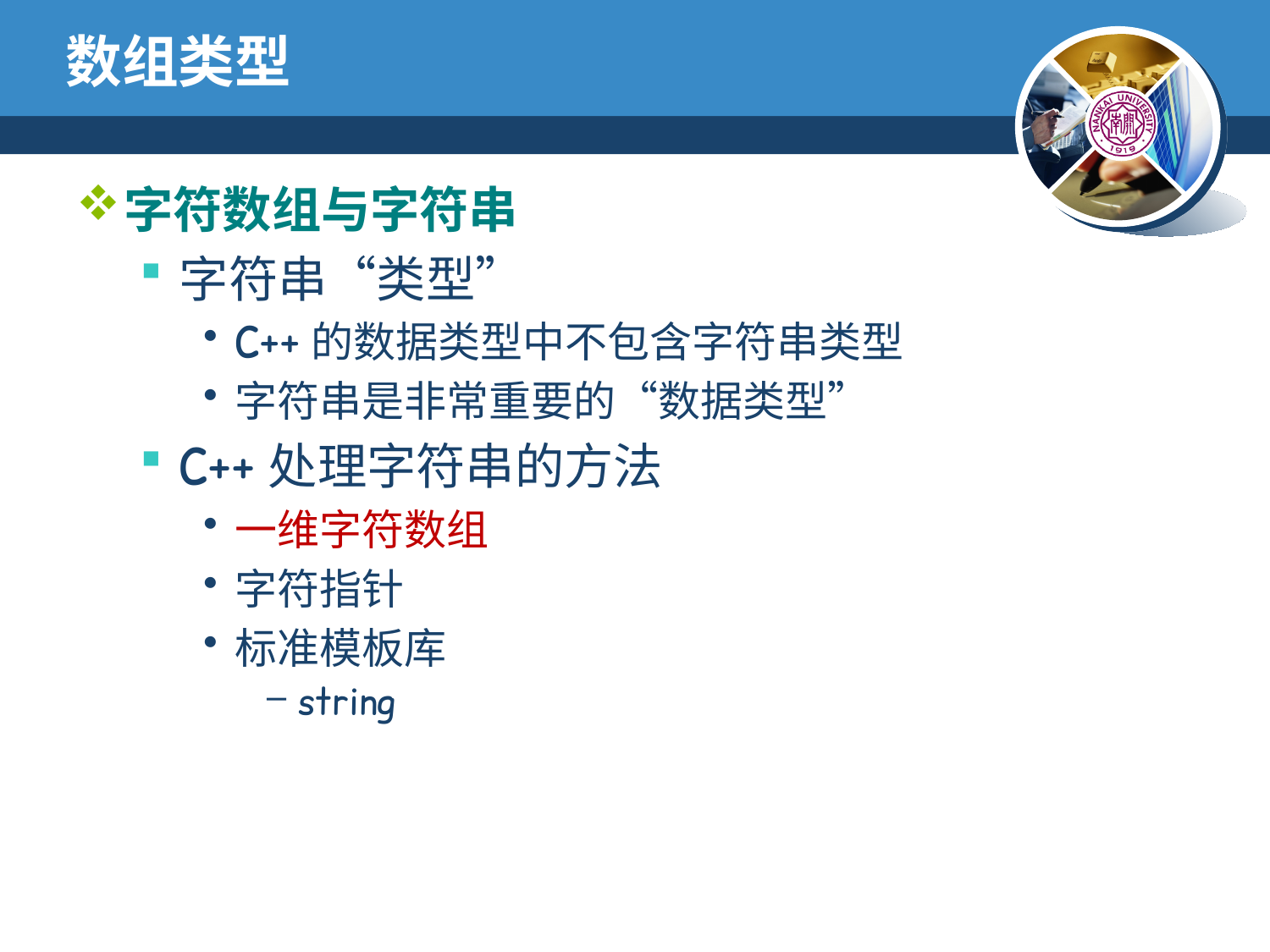

# 数组类型
字符数组与字符串
字符串“类型”
C++的数据类型中不包含字符串类型
字符串是非常重要的“数据类型”
C++处理字符串的方法
一维字符数组
字符指针
标准模板库
string